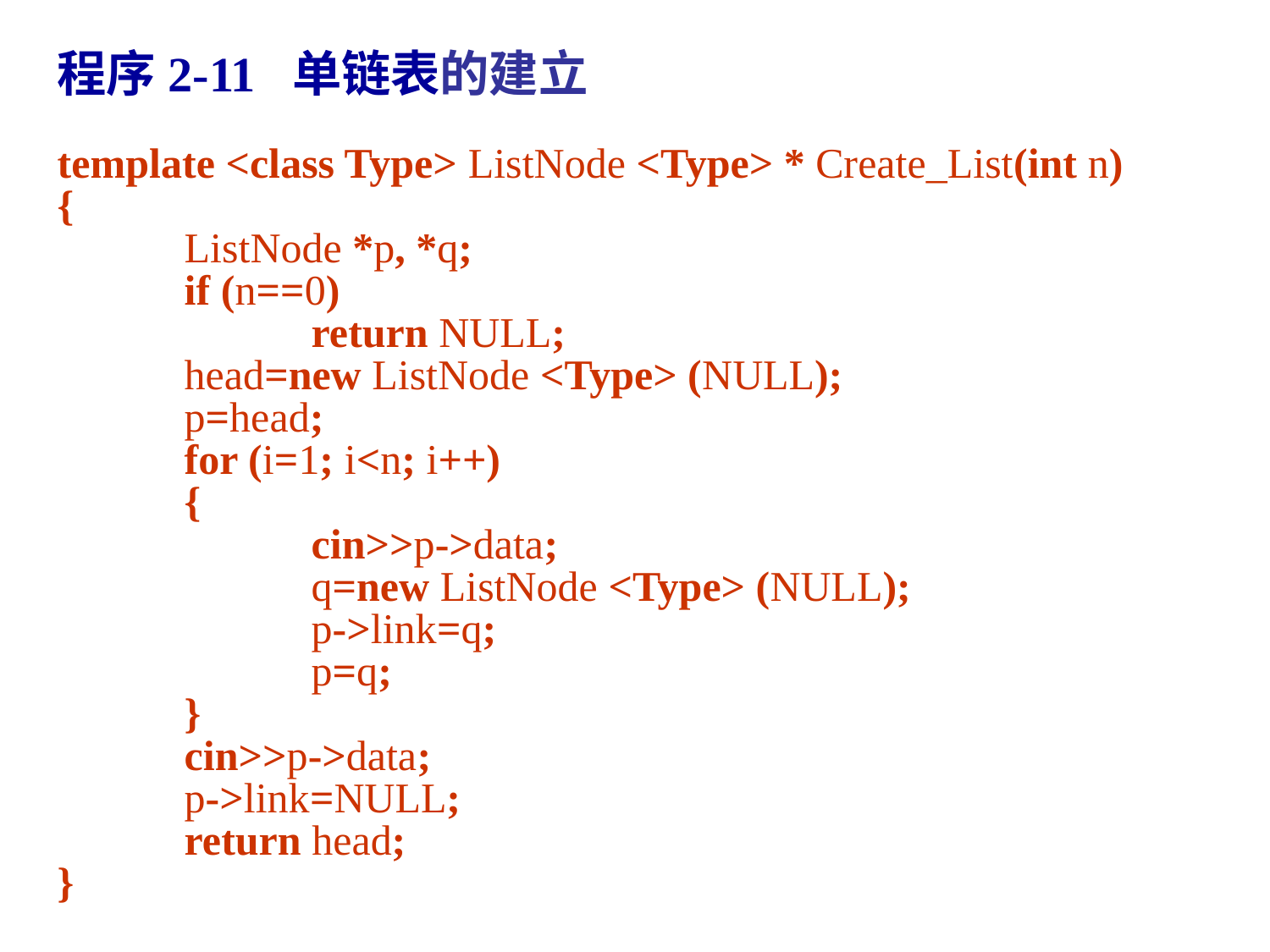

程序2-11  单链表的建立

template <class Type> ListNode <Type> * Create_List(int n)
{
	ListNode *p, *q;
	if (n==0)
		return NULL;
	head=new ListNode <Type> (NULL);
	p=head;
	for (i=1; i<n; i++)
	{
		cin>>p->data;
		q=new ListNode <Type> (NULL);
		p->link=q;
		p=q;
	}
	cin>>p->data;
	p->link=NULL;
	return head;
}
88